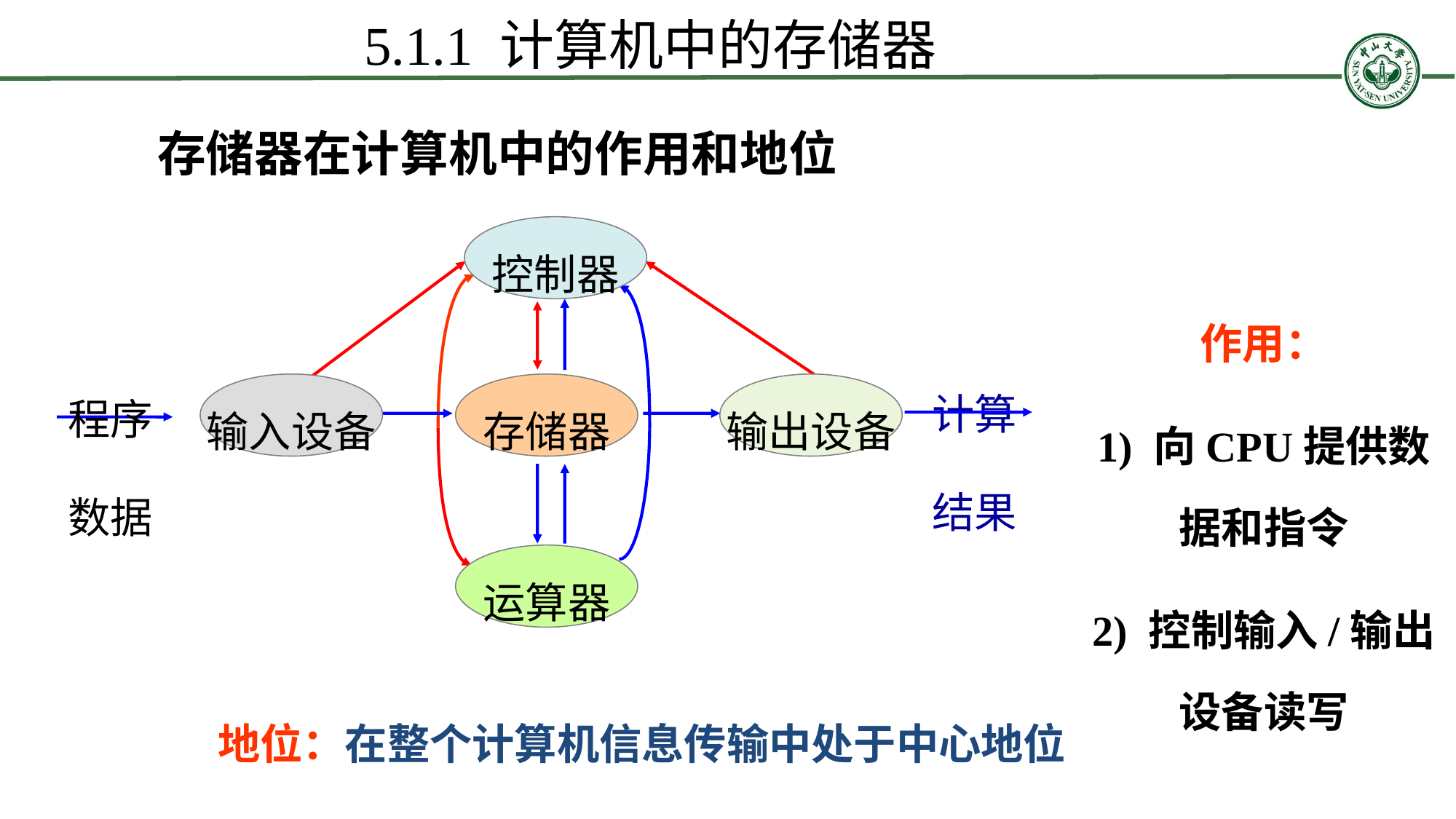

# 5.1.1 计算机中的存储器
存储器在计算机中的作用和地位
控制器

计算
结果
程序
数据
输入设备
存储器
输出设备

运算器
作用：
1) 向CPU提供数据和指令
2) 控制输入/输出设备读写
地位：在整个计算机信息传输中处于中心地位